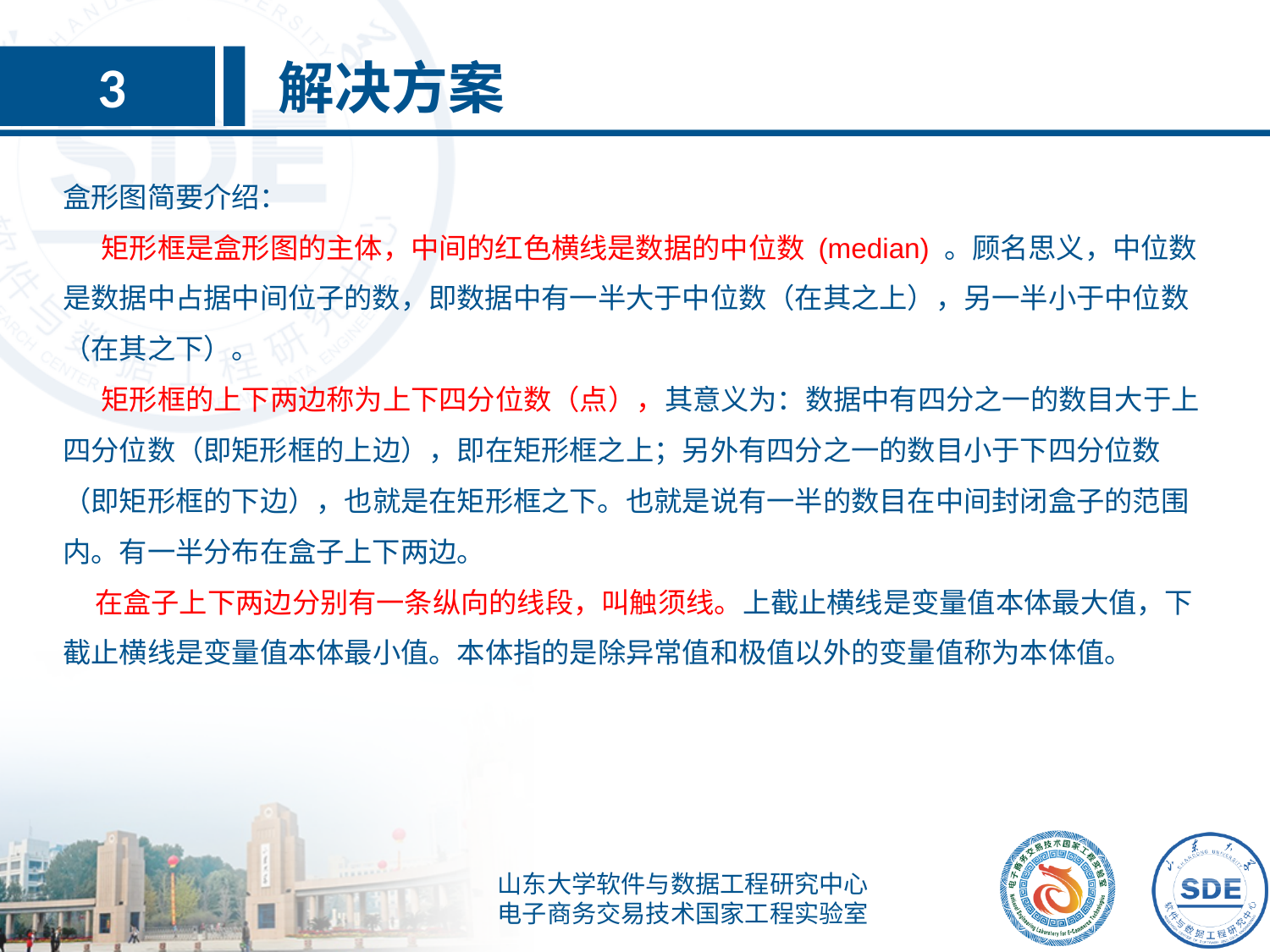

解决方案
3
盒形图简要介绍：
     矩形框是盒形图的主体，中间的红色横线是数据的中位数 (median) 。顾名思义，中位数是数据中占据中间位子的数，即数据中有一半大于中位数（在其之上），另一半小于中位数（在其之下）。
     矩形框的上下两边称为上下四分位数（点），其意义为：数据中有四分之一的数目大于上四分位数（即矩形框的上边），即在矩形框之上；另外有四分之一的数目小于下四分位数（即矩形框的下边），也就是在矩形框之下。也就是说有一半的数目在中间封闭盒子的范围内。有一半分布在盒子上下两边。
    在盒子上下两边分别有一条纵向的线段，叫触须线。上截止横线是变量值本体最大值，下截止横线是变量值本体最小值。本体指的是除异常值和极值以外的变量值称为本体值。